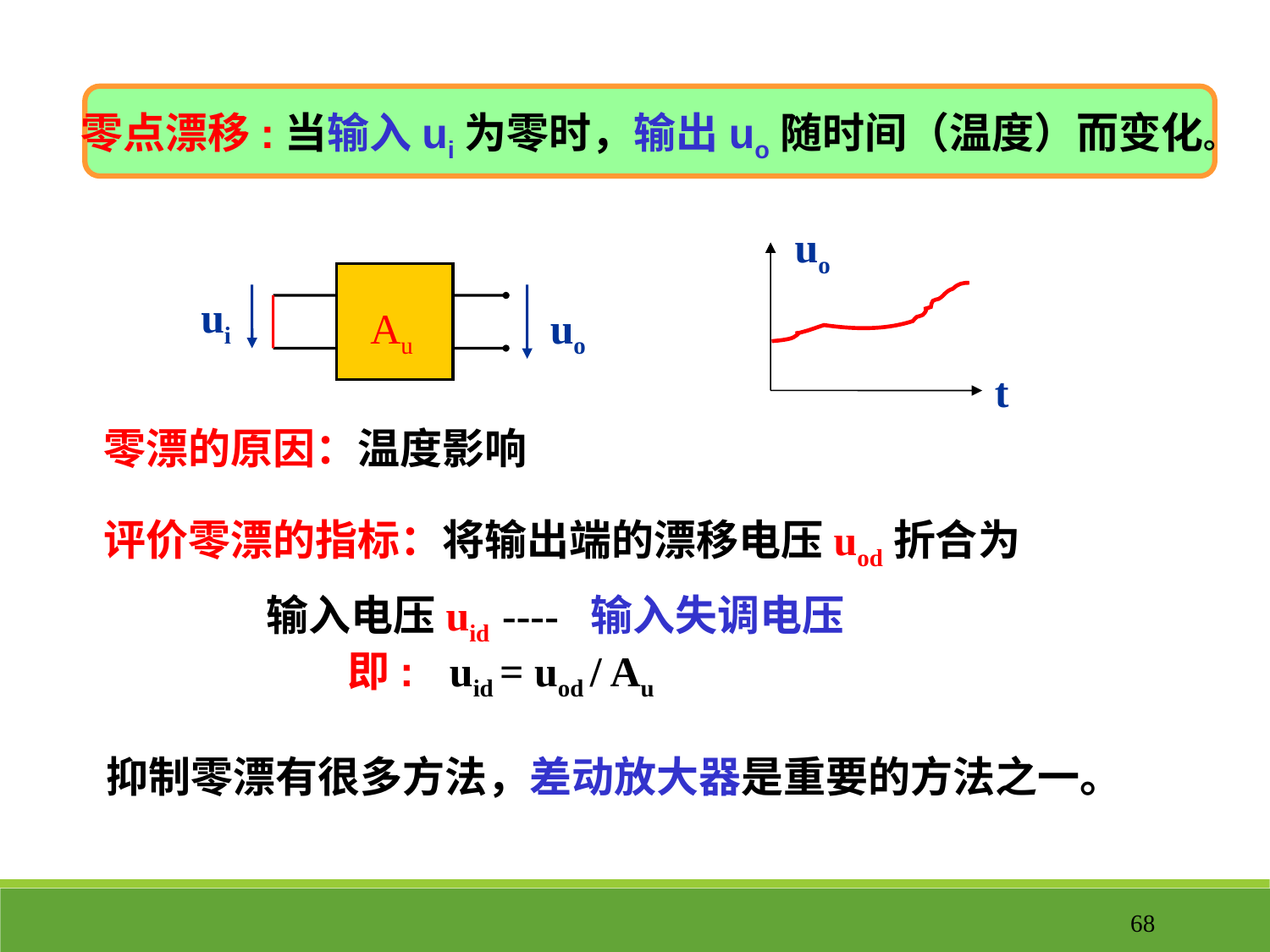

零点漂移:当输入ui为零时，输出uo随时间（温度）而变化。
uo

t

ui

Au

uo

零漂的原因：温度影响
评价零漂的指标：将输出端的漂移电压uod折合为
                输入电压uid  ----  输入失调电压
即:   uid = uod / Au
抑制零漂有很多方法，差动放大器是重要的方法之一。
68